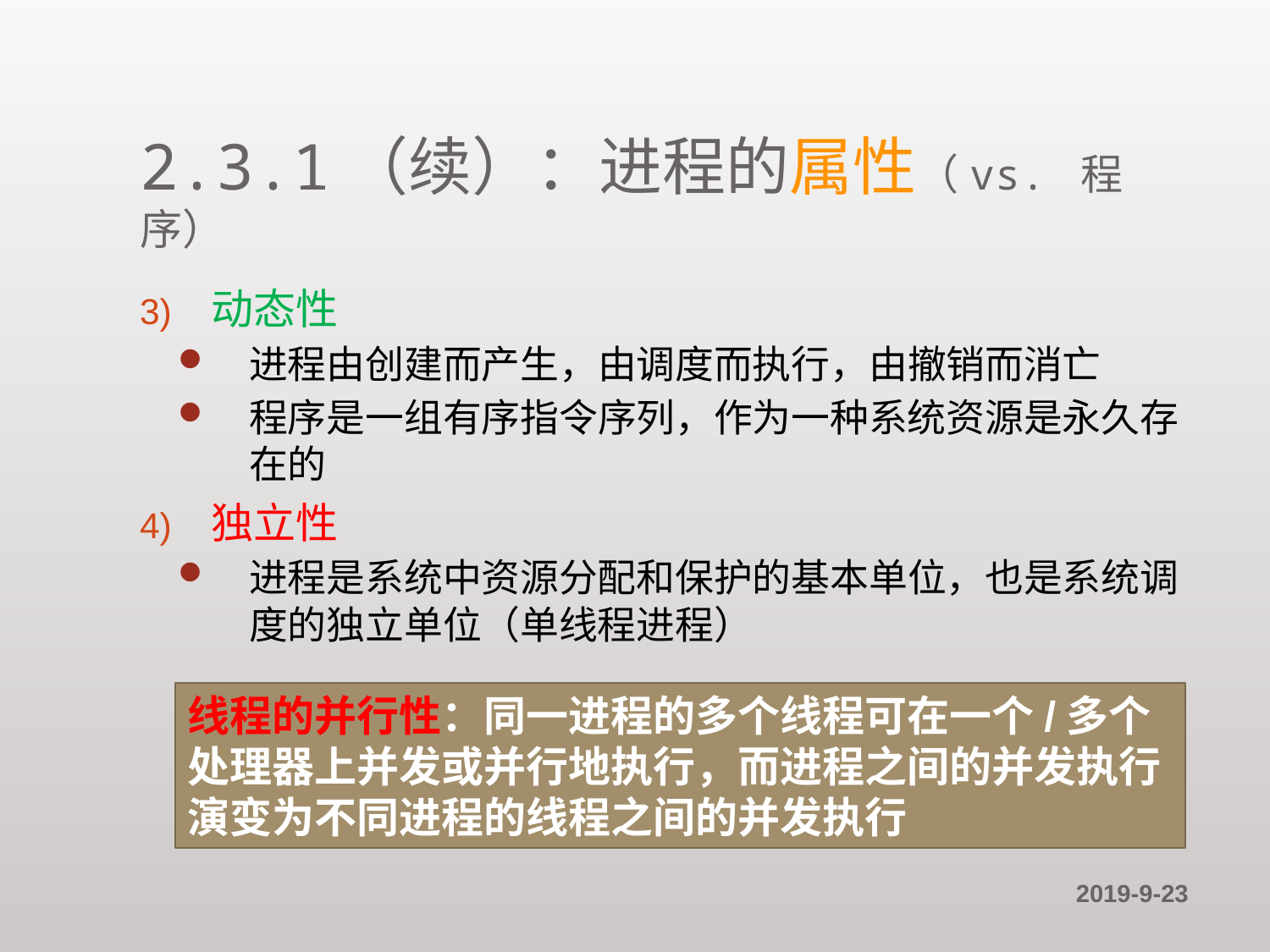

# 2.3.1（续）：进程的属性（vs. 程序）
动态性
进程由创建而产生，由调度而执行，由撤销而消亡
程序是一组有序指令序列，作为一种系统资源是永久存在的
独立性
进程是系统中资源分配和保护的基本单位，也是系统调度的独立单位（单线程进程）

线程的并行性：同一进程的多个线程可在一个/多个处理器上并发或并行地执行，而进程之间的并发执行演变为不同进程的线程之间的并发执行
2019-9-23